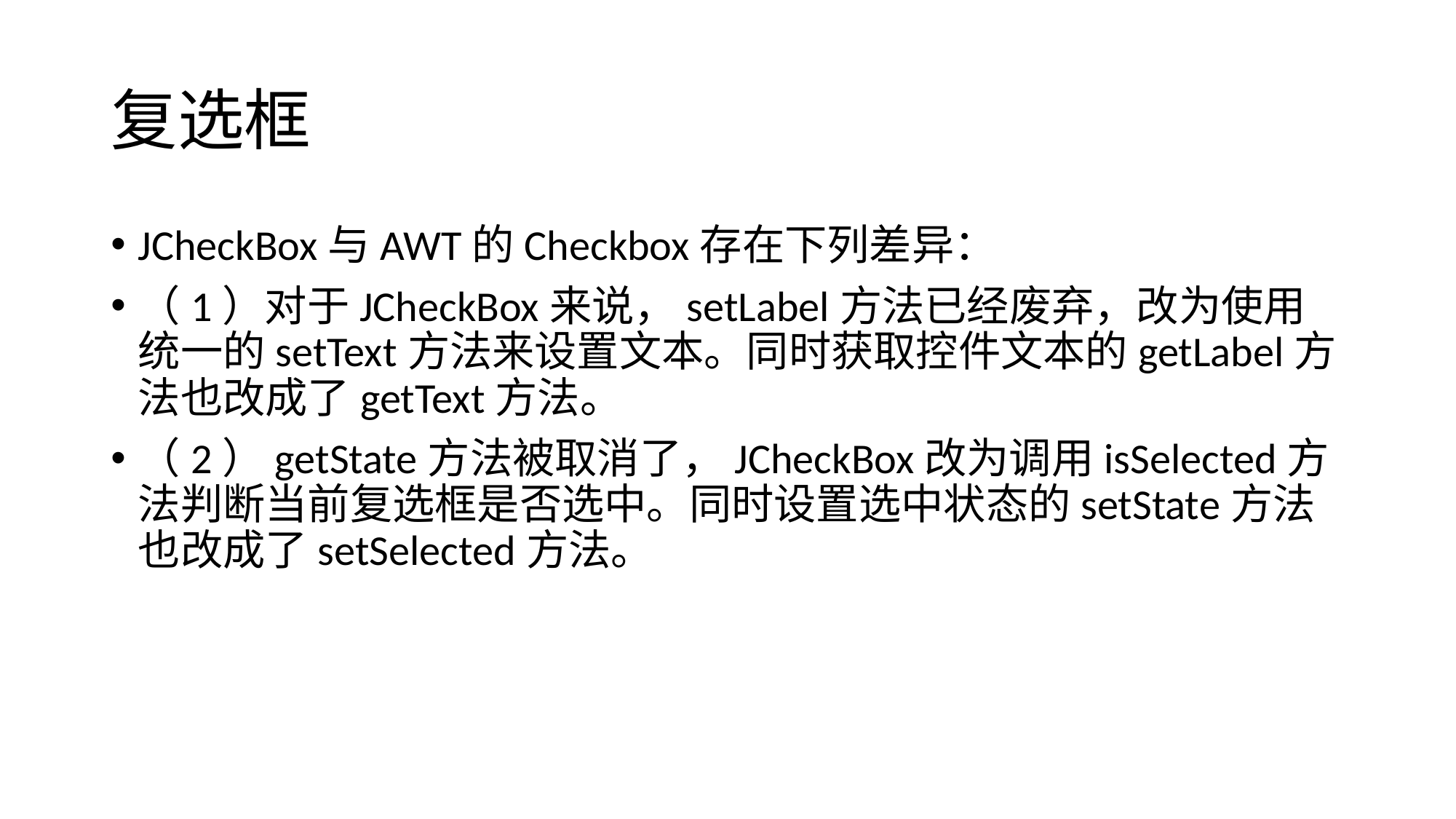

# 复选框
JCheckBox与AWT的Checkbox存在下列差异：
（1）对于JCheckBox来说，setLabel方法已经废弃，改为使用统一的setText方法来设置文本。同时获取控件文本的getLabel方法也改成了getText方法。
（2）getState方法被取消了，JCheckBox改为调用isSelected方法判断当前复选框是否选中。同时设置选中状态的setState方法也改成了setSelected方法。